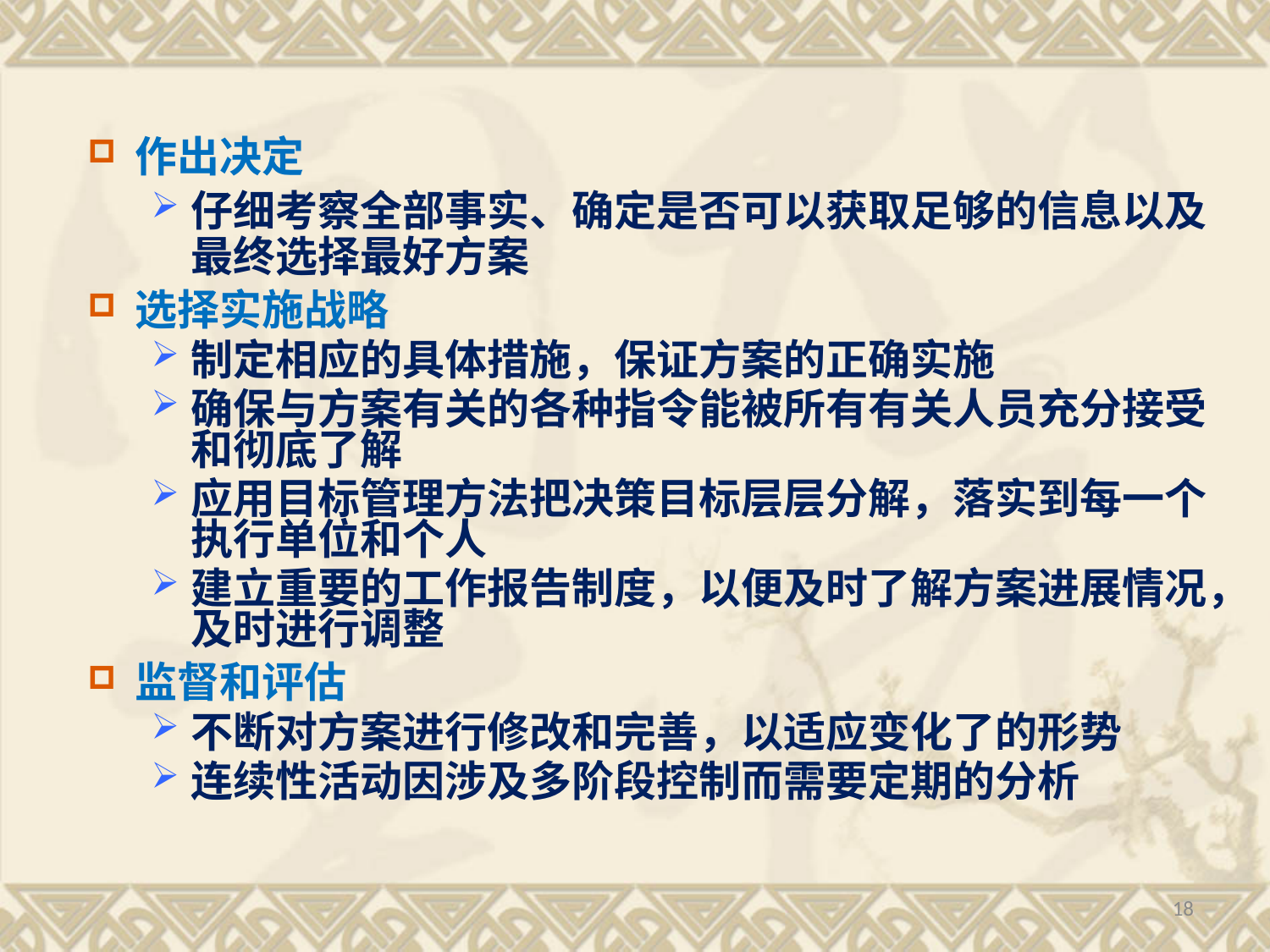

作出决定
仔细考察全部事实、确定是否可以获取足够的信息以及最终选择最好方案
选择实施战略
制定相应的具体措施，保证方案的正确实施
确保与方案有关的各种指令能被所有有关人员充分接受和彻底了解
应用目标管理方法把决策目标层层分解，落实到每一个执行单位和个人
建立重要的工作报告制度，以便及时了解方案进展情况，及时进行调整
监督和评估
不断对方案进行修改和完善，以适应变化了的形势
连续性活动因涉及多阶段控制而需要定期的分析
18